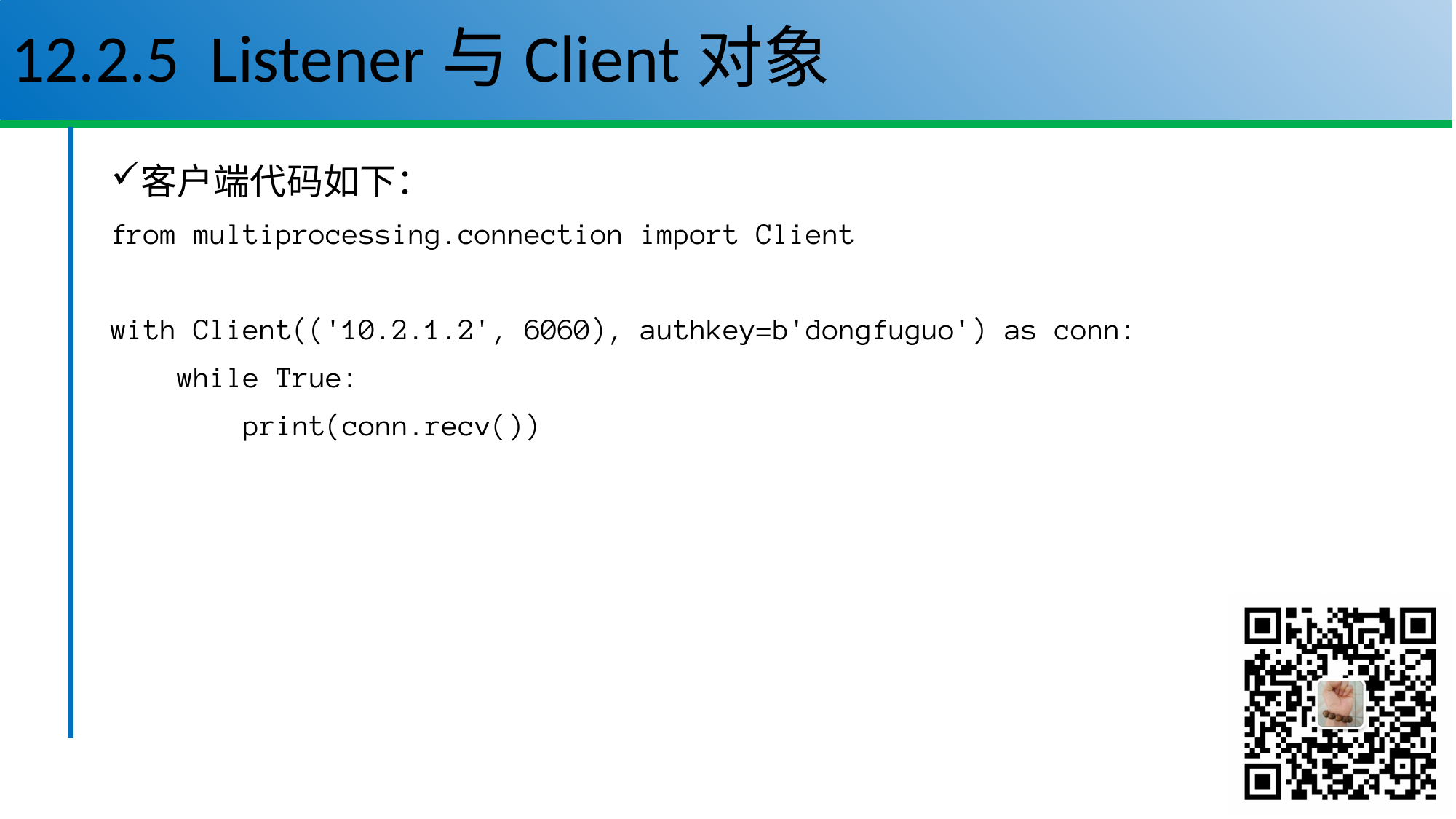

# 12.2.5  Listener与Client对象
客户端代码如下：
from multiprocessing.connection import Client

with Client(('10.2.1.2', 6060), authkey=b'dongfuguo') as conn:
    while True:
        print(conn.recv())
56